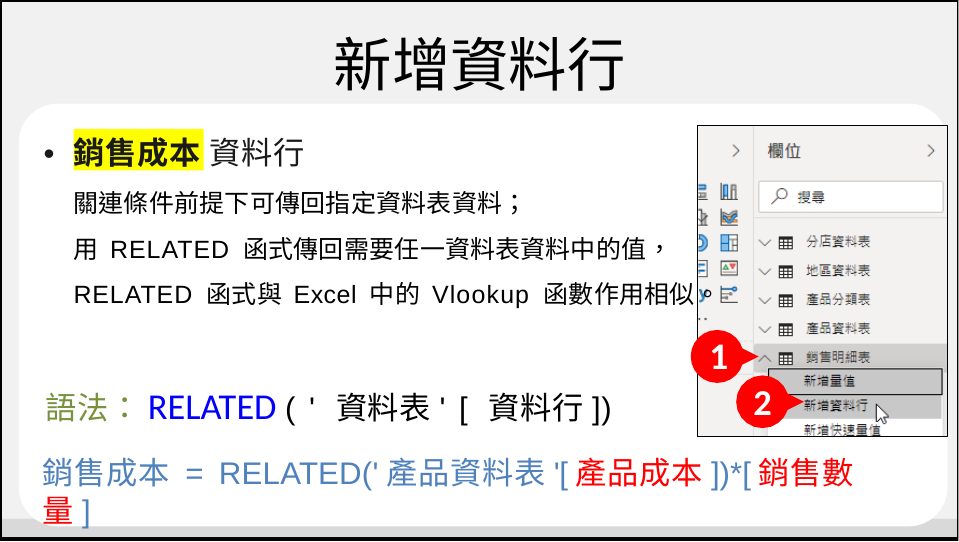

# 新增資料行

銷售成本
•
資料行
關連條件前提下可傳回指定資料表資料；
用 RELATED 函式傳回需要任一資料表資料中的值，
RELATED 函式與 Excel 中的 Vlookup 函數作用相似。
1

2
語法：RELATED ('資料表'[資料行])
銷售成本 = RELATED('產品資料表'[產品成本])*[銷售數量]